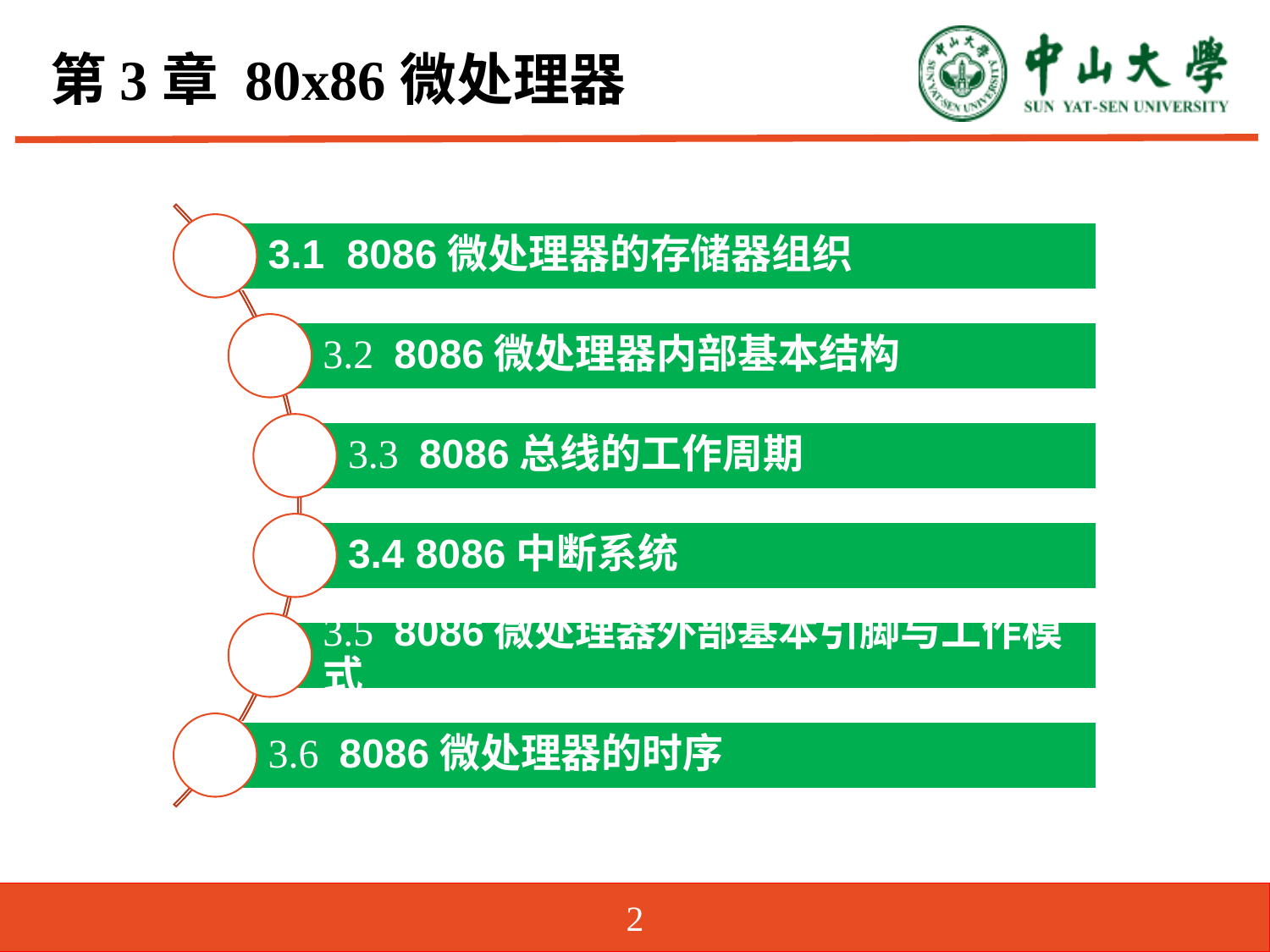

# 第3章 80x86微处理器
3.1  8086微处理器的存储器组织
3.2  8086微处理器内部基本结构
3.3  8086总线的工作周期
3.4 8086中断系统
3.5  8086微处理器外部基本引脚与工作模式
3.6  8086微处理器的时序
2